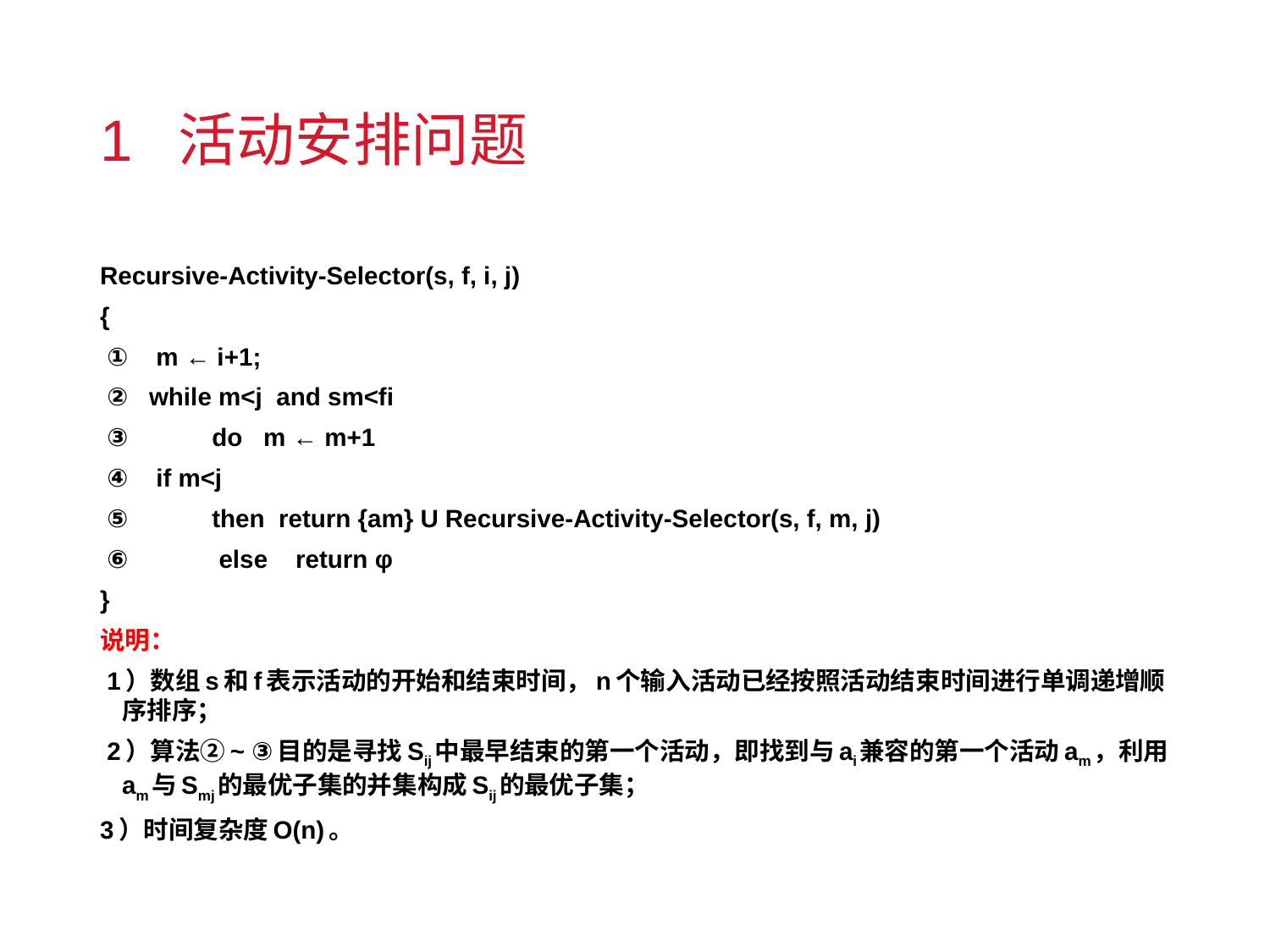

# 1  活动安排问题
Recursive-Activity-Selector(s, f, i, j)
{
 ①    m ← i+1;
 ②   while m<j  and sm<fi
 ③            do   m ← m+1
 ④    if m<j
 ⑤            then  return {am} U Recursive-Activity-Selector(s, f, m, j)
 ⑥             else    return φ
}
说明：
 1）数组s和f表示活动的开始和结束时间，n个输入活动已经按照活动结束时间进行单调递增顺序排序；
 2）算法②~ ③目的是寻找Sij中最早结束的第一个活动，即找到与ai兼容的第一个活动am，利用am与Smj的最优子集的并集构成Sij的最优子集；
3）时间复杂度O(n)。